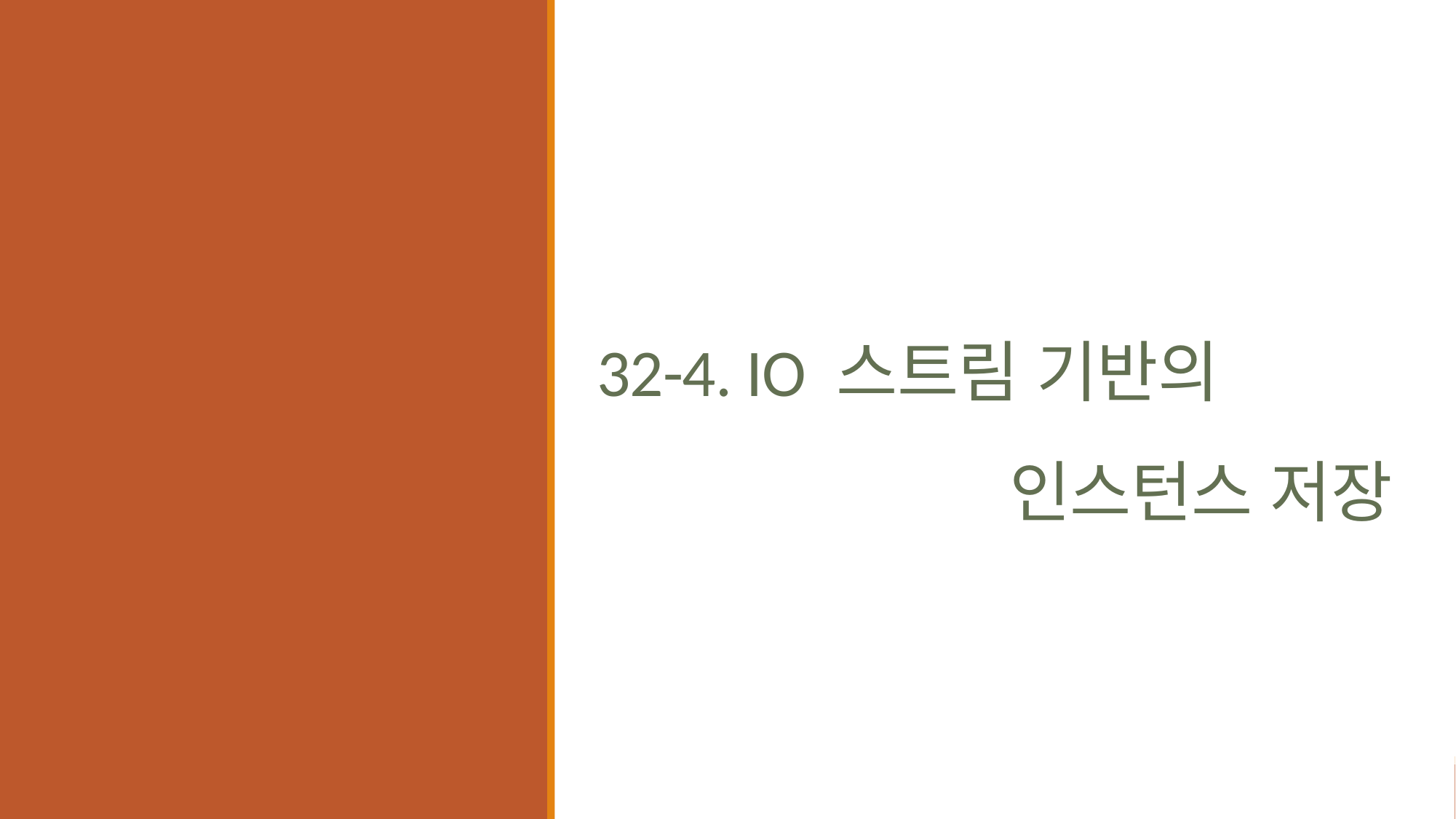

# 32-4. IO 스트림 기반의 인스턴스 저장